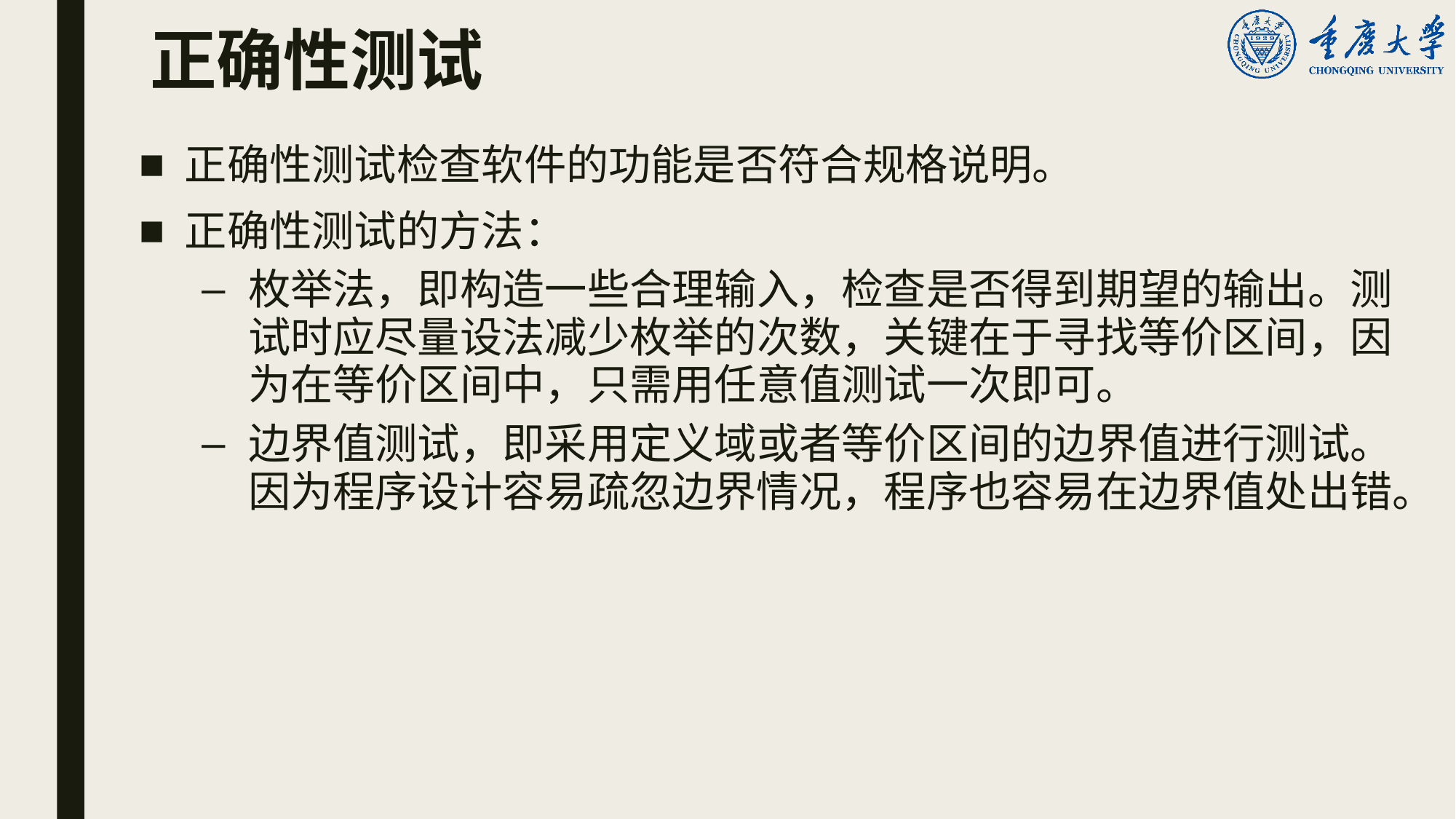

# 正确性测试
正确性测试检查软件的功能是否符合规格说明。
正确性测试的方法：
枚举法，即构造一些合理输入，检查是否得到期望的输出。测试时应尽量设法减少枚举的次数，关键在于寻找等价区间，因为在等价区间中，只需用任意值测试一次即可。
边界值测试，即采用定义域或者等价区间的边界值进行测试。因为程序设计容易疏忽边界情况，程序也容易在边界值处出错。